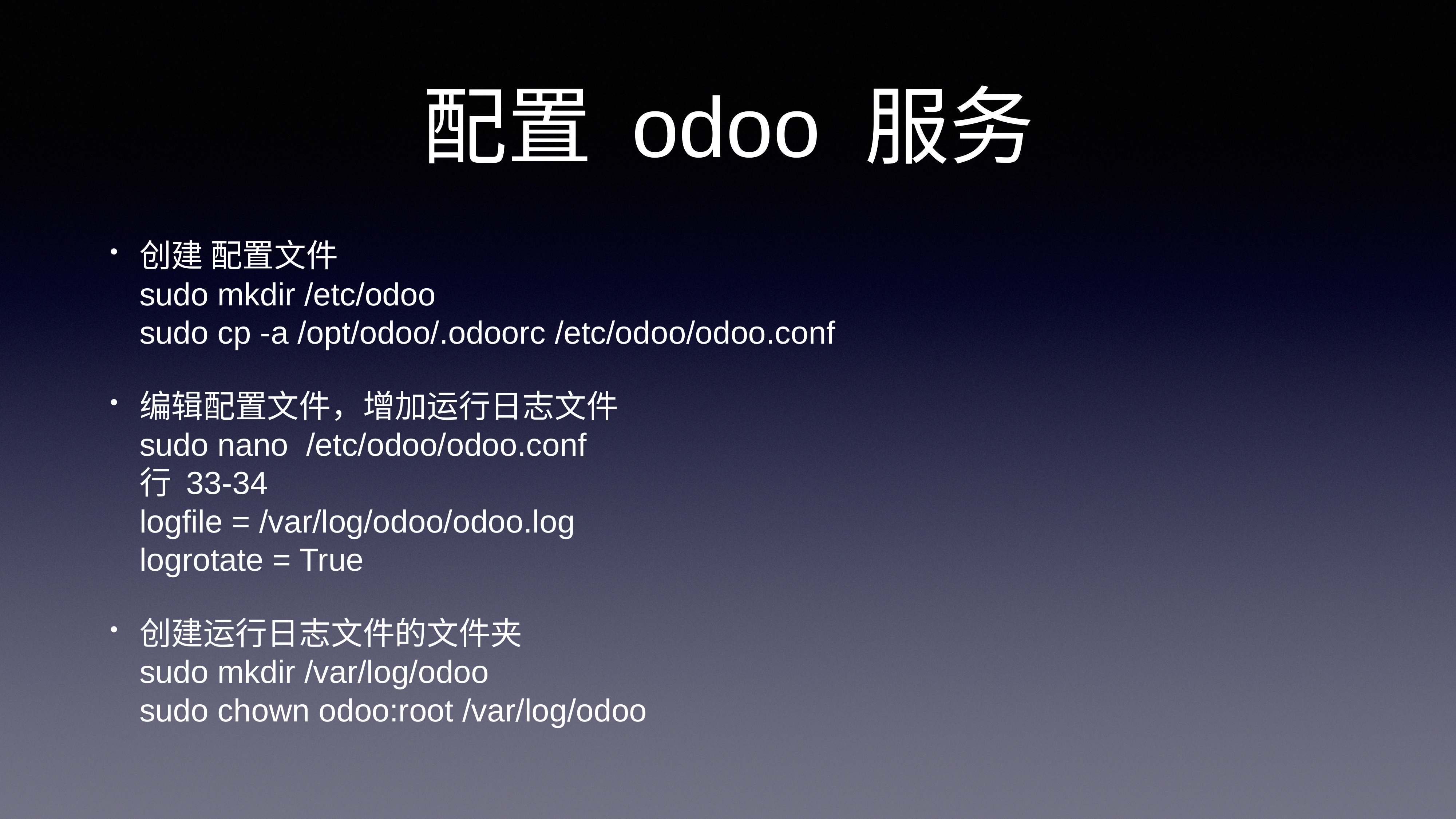

# 配置 odoo 服务
创建 配置文件
sudo mkdir /etc/odoo
sudo cp -a /opt/odoo/.odoorc /etc/odoo/odoo.conf
编辑配置文件，增加运行日志文件
sudo nano  /etc/odoo/odoo.conf
行 33-34
logfile = /var/log/odoo/odoo.log
logrotate = True
创建运行日志文件的文件夹
sudo mkdir /var/log/odoo
sudo chown odoo:root /var/log/odoo